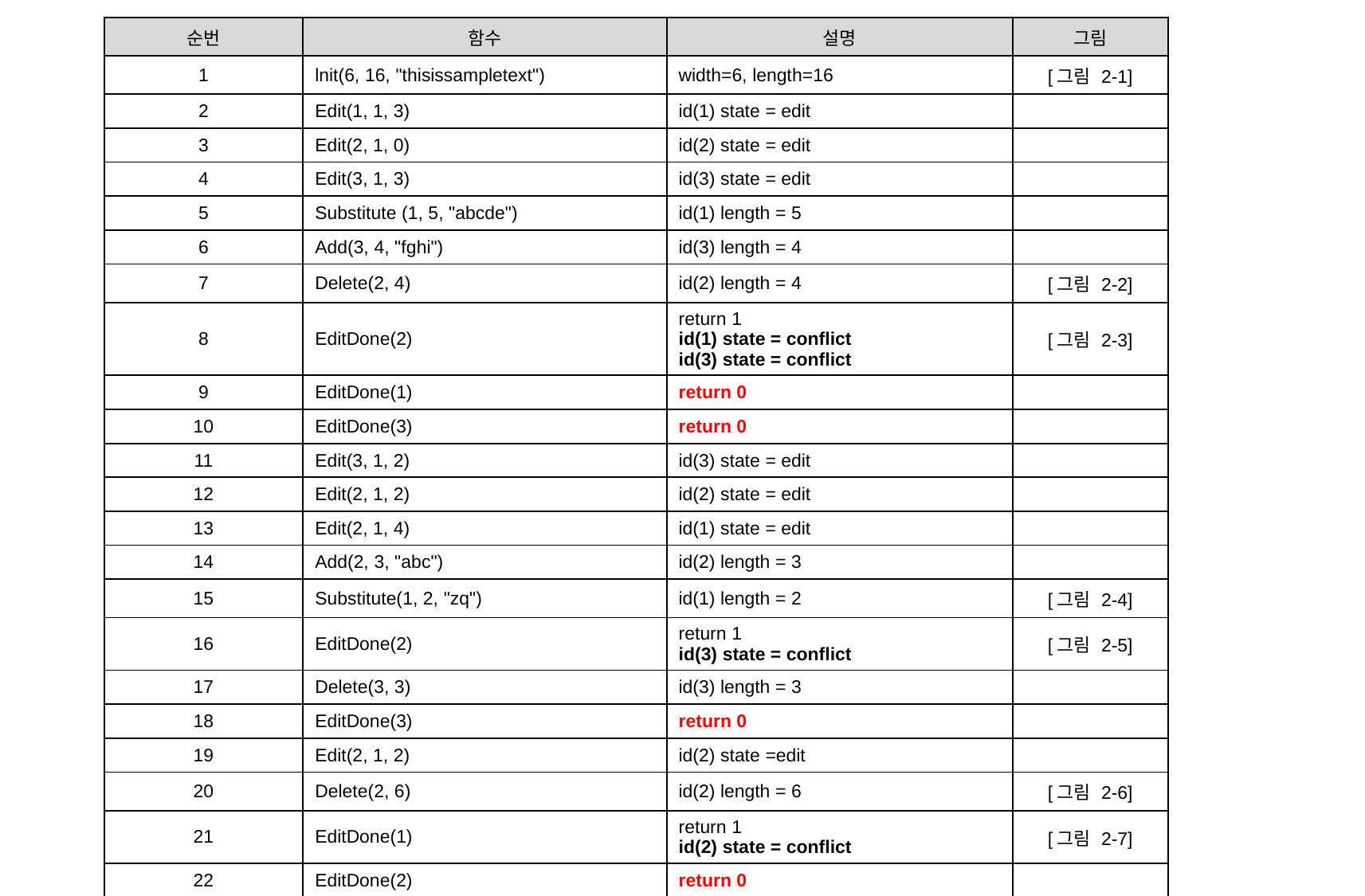

| 순번 | 함수 | 설명 | 그림 |
| --- | --- | --- | --- |
| 1 | lnit(6, 16, "thisissampletext") | width=6, length=16 | [그림 2-1] |
| 2 | Edit(1, 1, 3) | id(1) state = edit |  |
| 3 | Edit(2, 1, 0) | id(2) state = edit |  |
| 4 | Edit(3, 1, 3) | id(3) state = edit |  |
| 5 | Substitute (1, 5, "abcde") | id(1) length = 5 |  |
| 6 | Add(3, 4, "fghi") | id(3) length = 4 |  |
| 7 | Delete(2, 4) | id(2) length = 4 | [그림 2-2] |
| 8 | EditDone(2) | return 1 id(1) state = conflict id(3) state = conflict | [그림 2-3] |
| 9 | EditDone(1) | return 0 |  |
| 10 | EditDone(3) | return 0 |  |
| 11 | Edit(3, 1, 2) | id(3) state = edit |  |
| 12 | Edit(2, 1, 2) | id(2) state = edit |  |
| 13 | Edit(2, 1, 4) | id(1) state = edit |  |
| 14 | Add(2, 3, "abc") | id(2) length = 3 |  |
| 15 | Substitute(1, 2, "zq") | id(1) length = 2 | [그림 2-4] |
| 16 | EditDone(2) | return 1 id(3) state = conflict | [그림 2-5] |
| 17 | Delete(3, 3) | id(3) length = 3 |  |
| 18 | EditDone(3) | return 0 |  |
| 19 | Edit(2, 1, 2) | id(2) state =edit |  |
| 20 | Delete(2, 6) | id(2) length = 6 | [그림 2-6] |
| 21 | EditDone(1) | return 1 id(2) state = conflict | [그림 2-7] |
| 22 | EditDone(2) | return 0 |  |